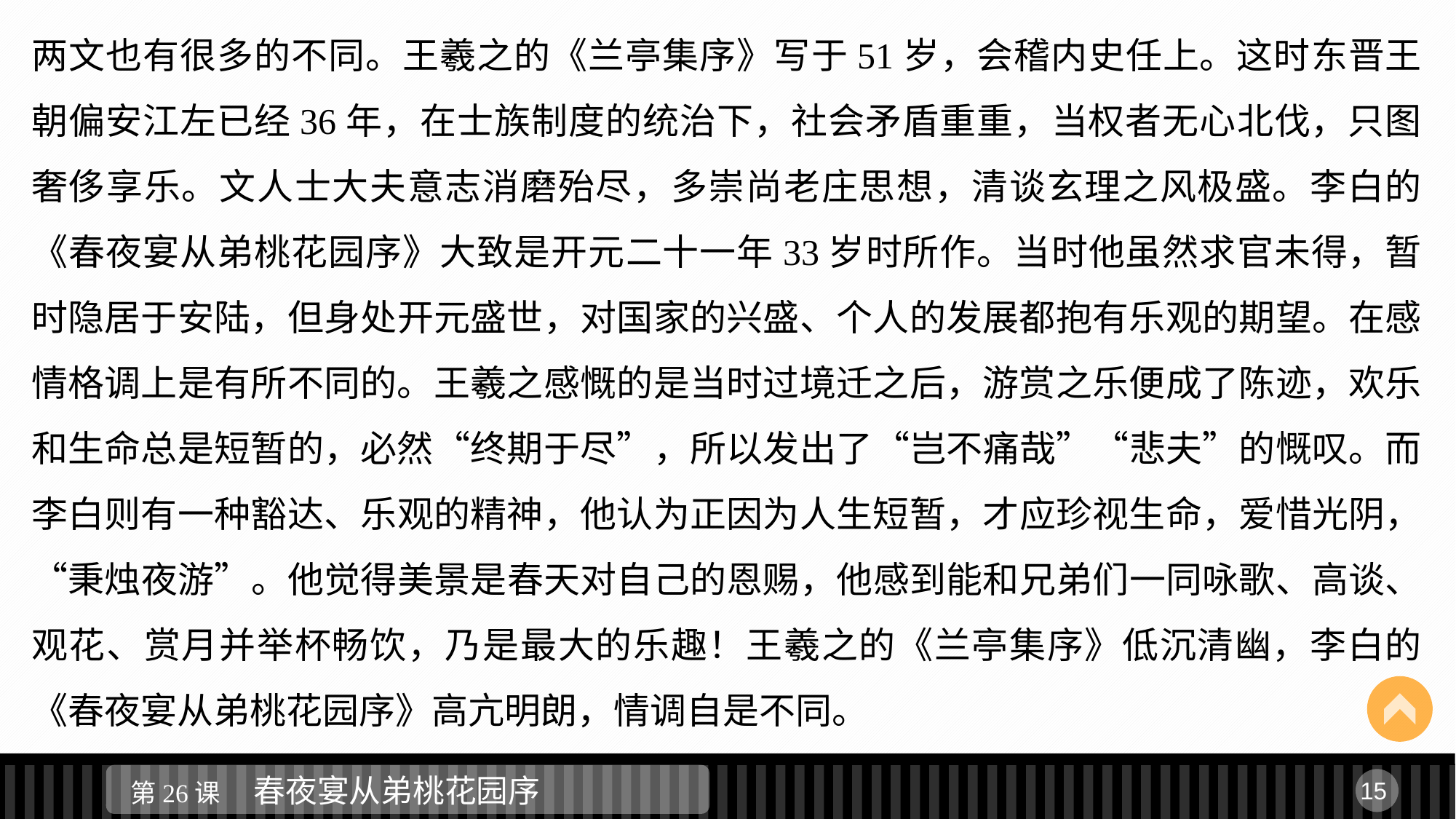

两文也有很多的不同。王羲之的《兰亭集序》写于51岁，会稽内史任上。这时东晋王朝偏安江左已经36年，在士族制度的统治下，社会矛盾重重，当权者无心北伐，只图奢侈享乐。文人士大夫意志消磨殆尽，多崇尚老庄思想，清谈玄理之风极盛。李白的《春夜宴从弟桃花园序》大致是开元二十一年33岁时所作。当时他虽然求官未得，暂时隐居于安陆，但身处开元盛世，对国家的兴盛、个人的发展都抱有乐观的期望。在感情格调上是有所不同的。王羲之感慨的是当时过境迁之后，游赏之乐便成了陈迹，欢乐和生命总是短暂的，必然“终期于尽”，所以发出了“岂不痛哉”“悲夫”的慨叹。而李白则有一种豁达、乐观的精神，他认为正因为人生短暂，才应珍视生命，爱惜光阴，“秉烛夜游”。他觉得美景是春天对自己的恩赐，他感到能和兄弟们一同咏歌、高谈、观花、赏月并举杯畅饮，乃是最大的乐趣！王羲之的《兰亭集序》低沉清幽，李白的《春夜宴从弟桃花园序》高亢明朗，情调自是不同。